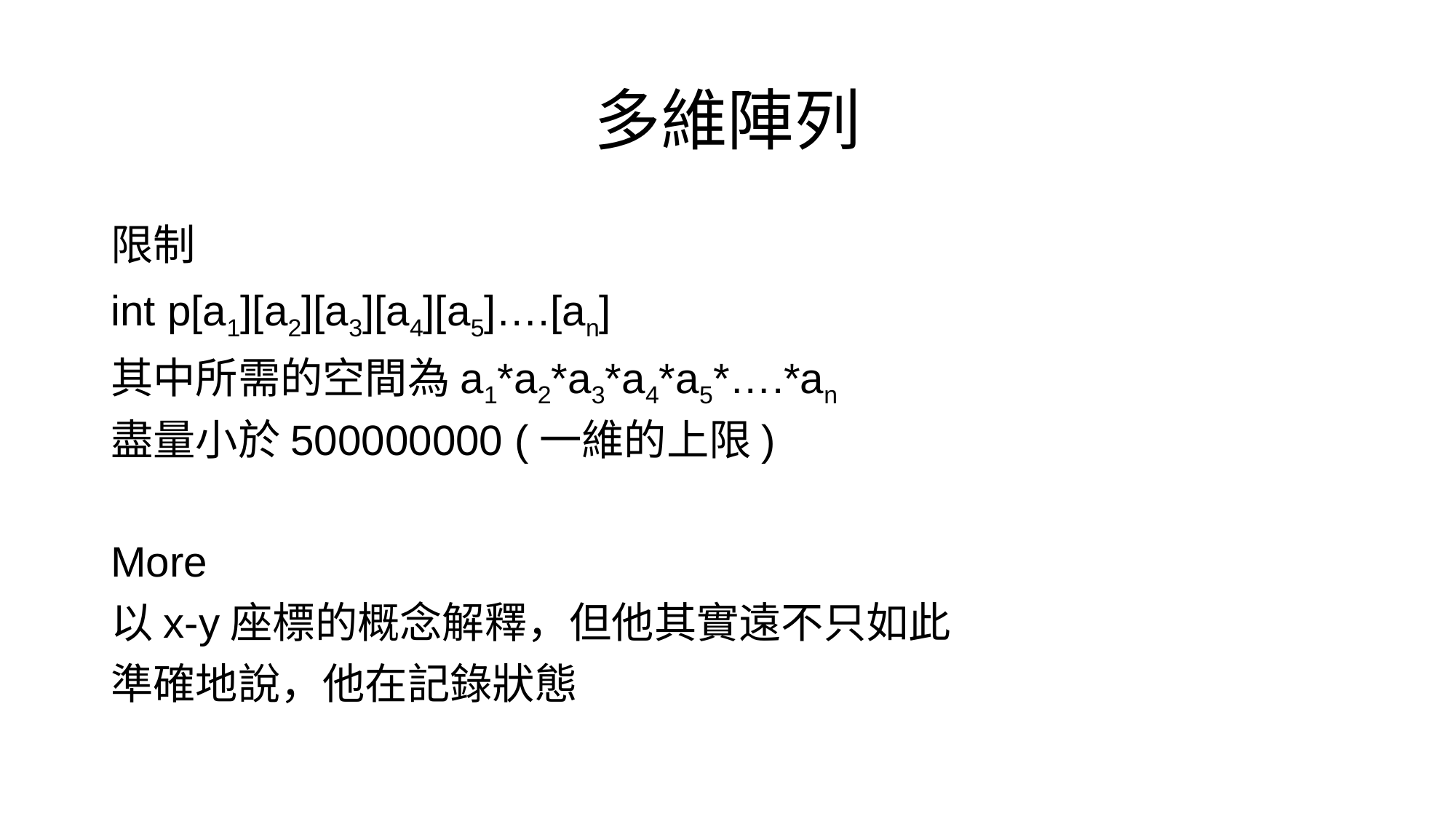

# 多維陣列
限制
int p[a1][a2][a3][a4][a5]….[an]
其中所需的空間為a1*a2*a3*a4*a5*….*an
盡量小於500000000 (一維的上限)

More
以x-y座標的概念解釋，但他其實遠不只如此
準確地說，他在記錄狀態